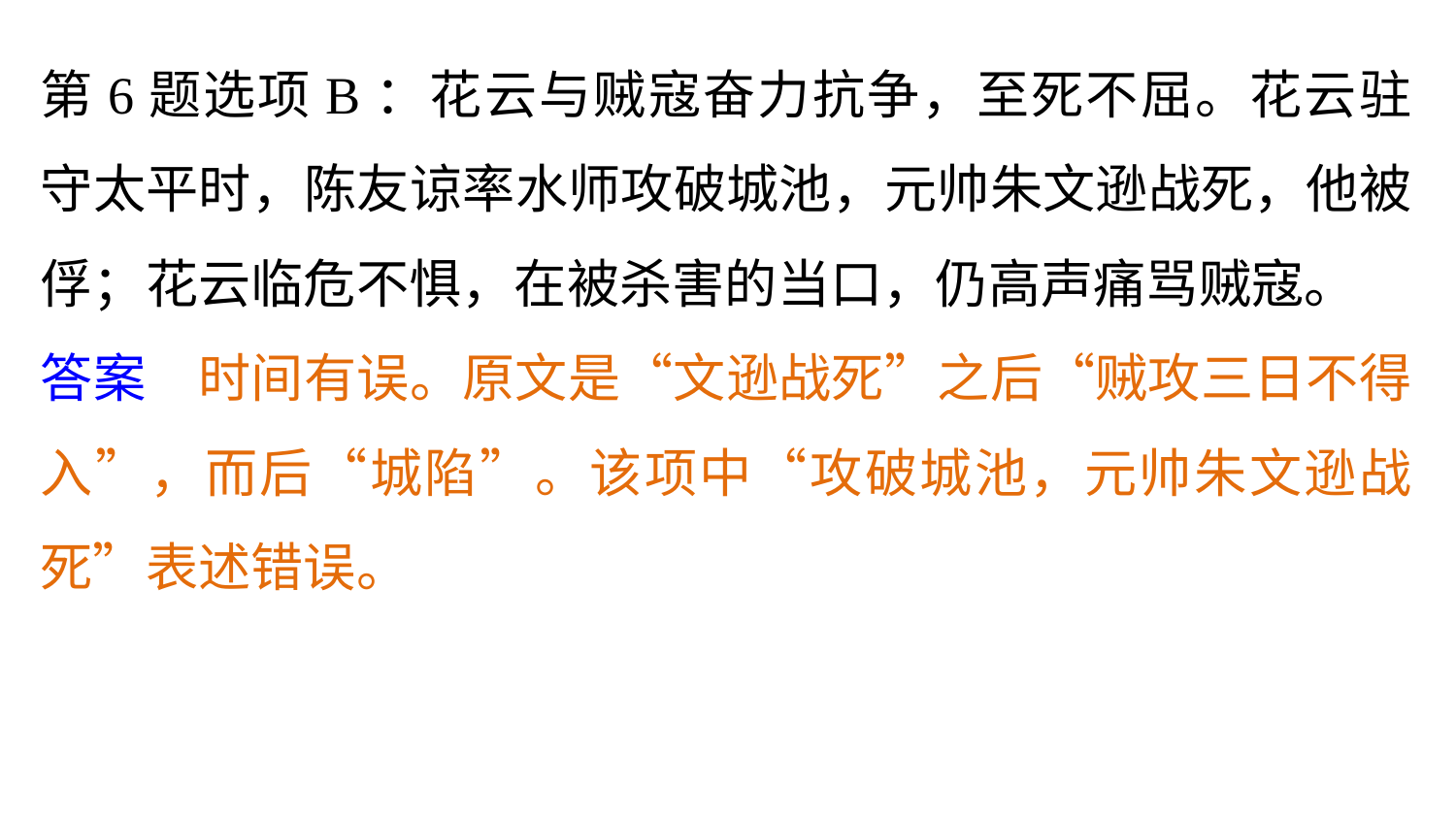

第6题选项B：花云与贼寇奋力抗争，至死不屈。花云驻守太平时，陈友谅率水师攻破城池，元帅朱文逊战死，他被俘；花云临危不惧，在被杀害的当口，仍高声痛骂贼寇。
答案　时间有误。原文是“文逊战死”之后“贼攻三日不得入”，而后“城陷”。该项中“攻破城池，元帅朱文逊战死”表述错误。